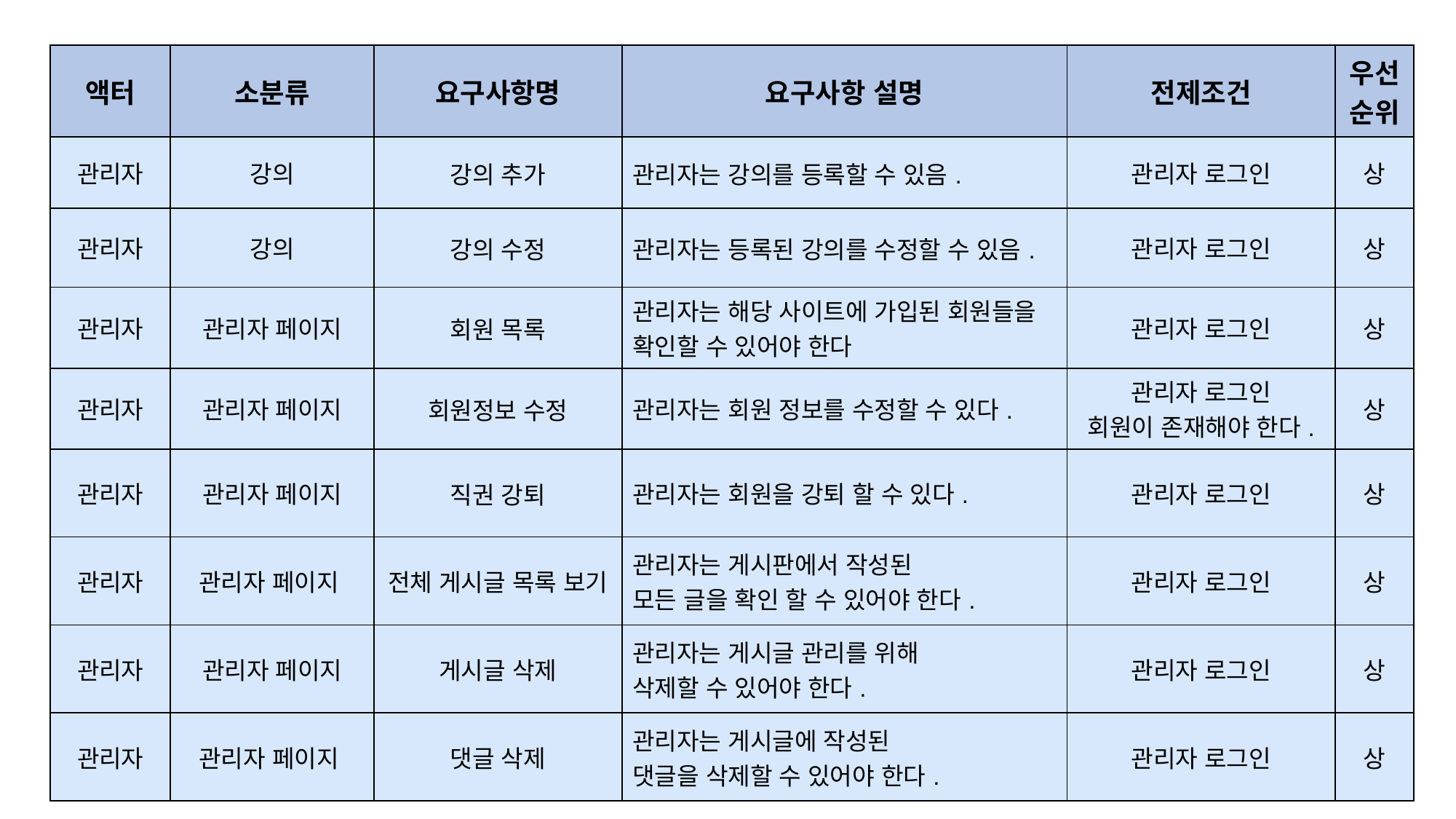

| 액터 | 소분류 | 요구사항명 | 요구사항 설명 | 전제조건 | 우선순위 |
| --- | --- | --- | --- | --- | --- |
| 관리자 | 강의 | 강의 추가 | 관리자는 강의를 등록할 수 있음. | 관리자 로그인 | 상 |
| 관리자 | 강의 | 강의 수정 | 관리자는 등록된 강의를 수정할 수 있음. | 관리자 로그인 | 상 |
| 관리자 | 관리자 페이지 | 회원 목록 | 관리자는 해당 사이트에 가입된 회원들을 확인할 수 있어야 한다 | 관리자 로그인 | 상 |
| 관리자 | 관리자 페이지 | 회원정보 수정 | 관리자는 회원 정보를 수정할 수 있다. | 관리자 로그인 회원이 존재해야 한다. | 상 |
| 관리자 | 관리자 페이지 | 직권 강퇴 | 관리자는 회원을 강퇴 할 수 있다. | 관리자 로그인 | 상 |
| 관리자 | 관리자 페이지 | 전체 게시글 목록 보기 | 관리자는 게시판에서 작성된 모든 글을 확인 할 수 있어야 한다. | 관리자 로그인 | 상 |
| 관리자 | 관리자 페이지 | 게시글 삭제 | 관리자는 게시글 관리를 위해 삭제할 수 있어야 한다. | 관리자 로그인 | 상 |
| 관리자 | 관리자 페이지 | 댓글 삭제 | 관리자는 게시글에 작성된 댓글을 삭제할 수 있어야 한다. | 관리자 로그인 | 상 |